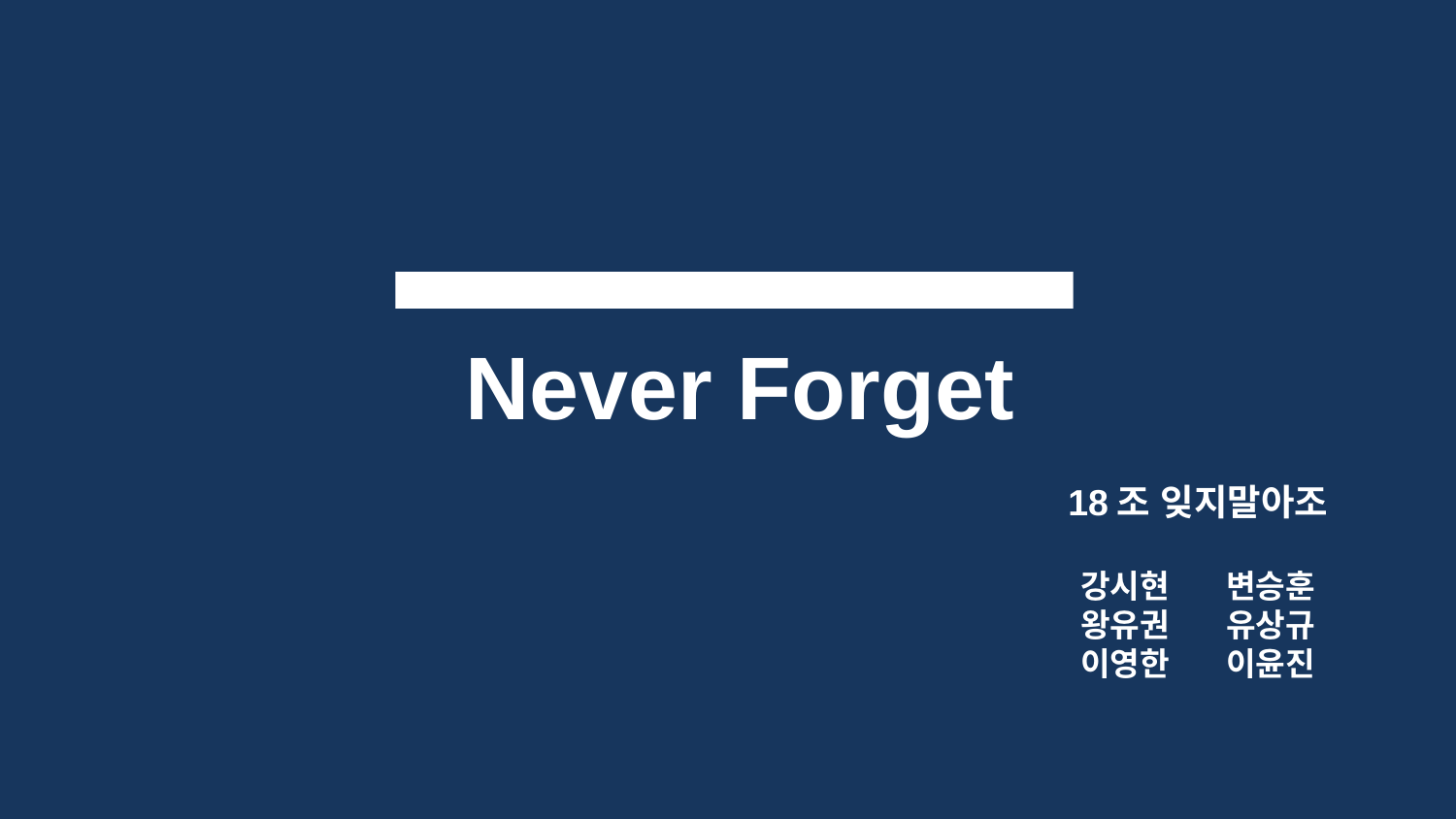

Never Forget
18조 잊지말아조

강시현	변승훈
왕유권	유상규
이영한	이윤진